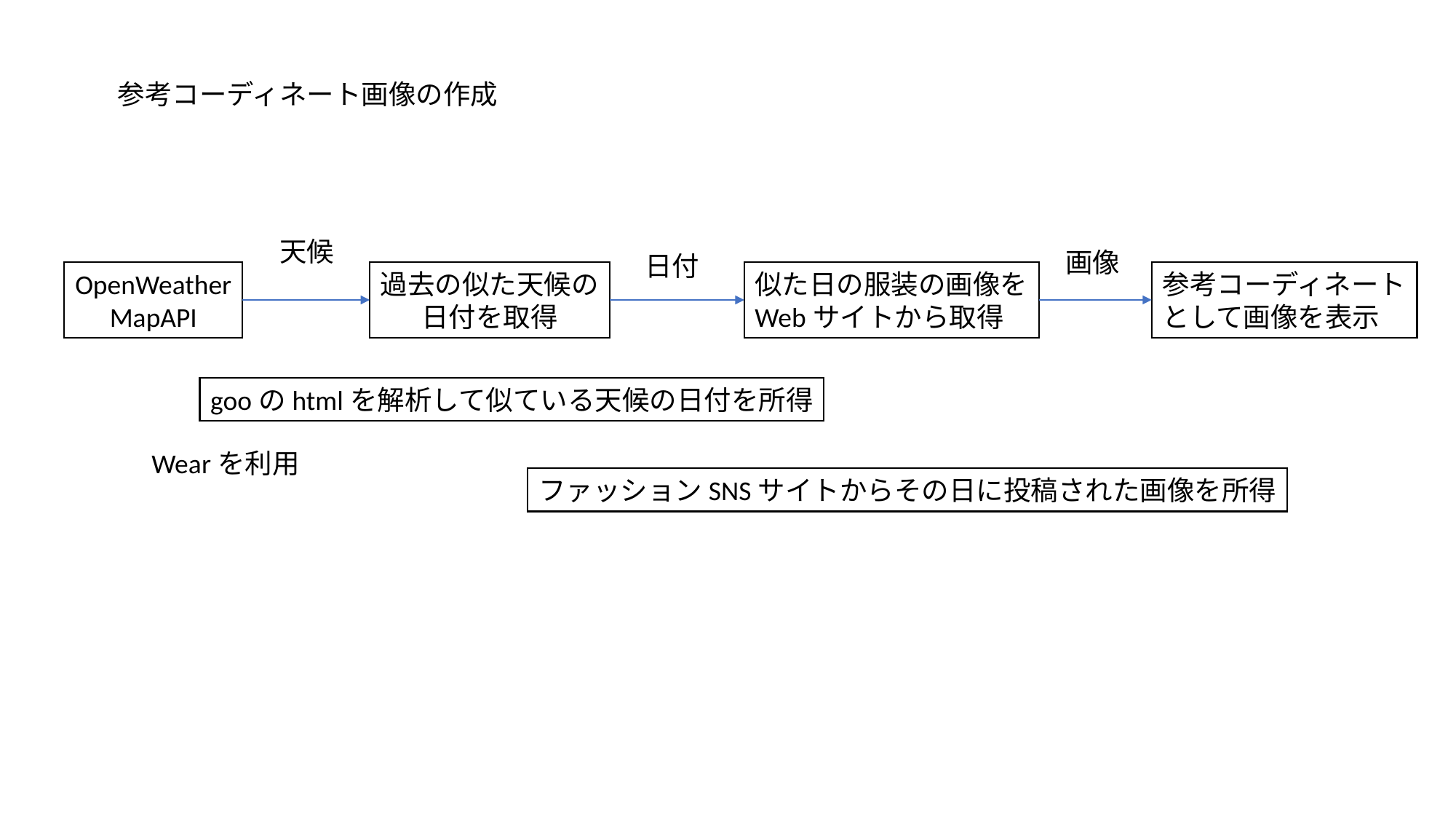

参考コーディネート画像の作成
天候
画像
日付
OpenWeather
MapAPI
過去の似た天候の
日付を取得
似た日の服装の画像を
Webサイトから取得
参考コーディネート
として画像を表示
gooのhtmlを解析して似ている天候の日付を所得
Wearを利用
ファッションSNSサイトからその日に投稿された画像を所得